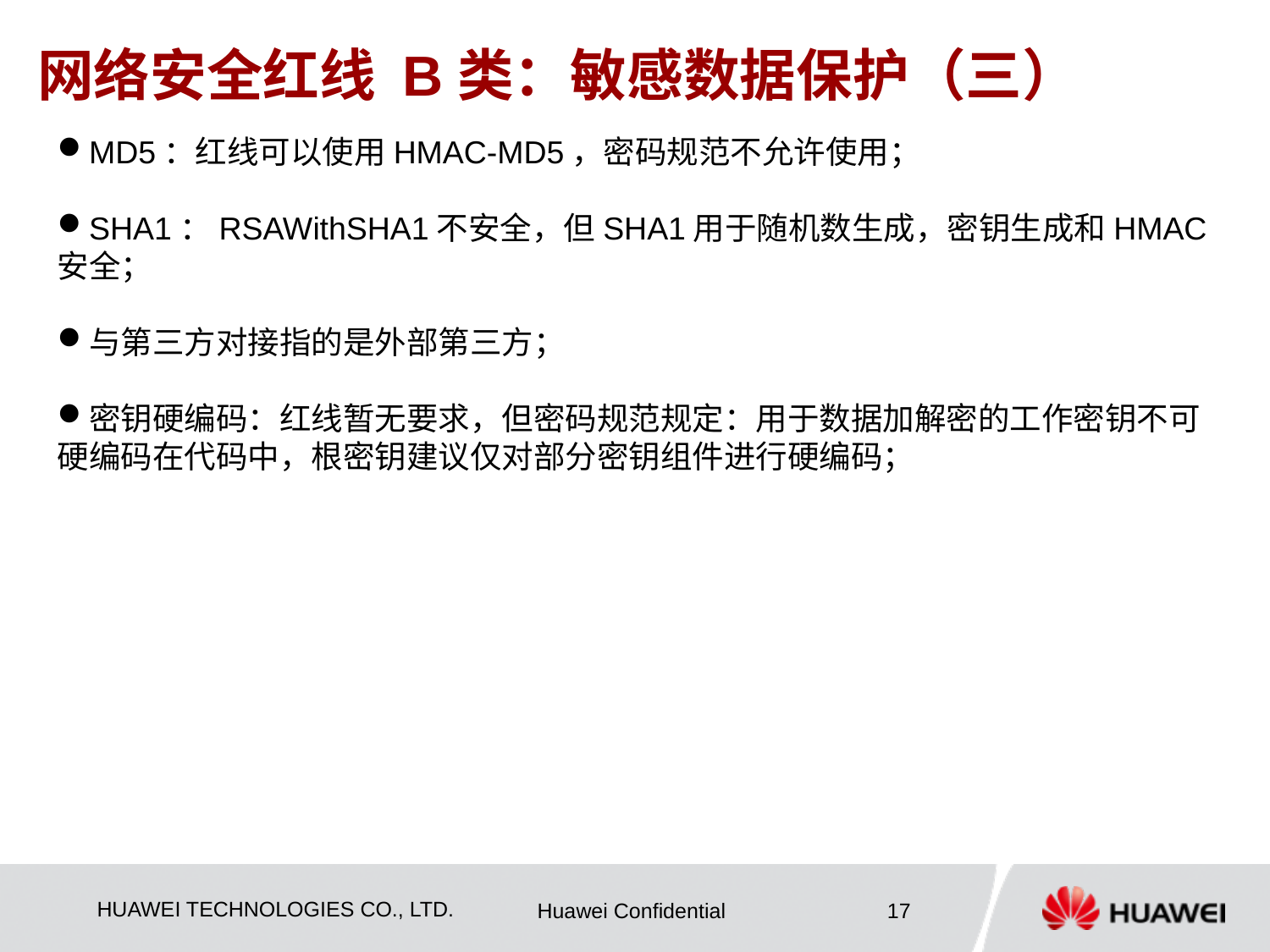

网络安全红线 B类：敏感数据保护（三）
MD5：红线可以使用HMAC-MD5，密码规范不允许使用；

SHA1：RSAWithSHA1不安全，但SHA1用于随机数生成，密钥生成和HMAC安全；

与第三方对接指的是外部第三方；

密钥硬编码：红线暂无要求，但密码规范规定：用于数据加解密的工作密钥不可硬编码在代码中，根密钥建议仅对部分密钥组件进行硬编码；